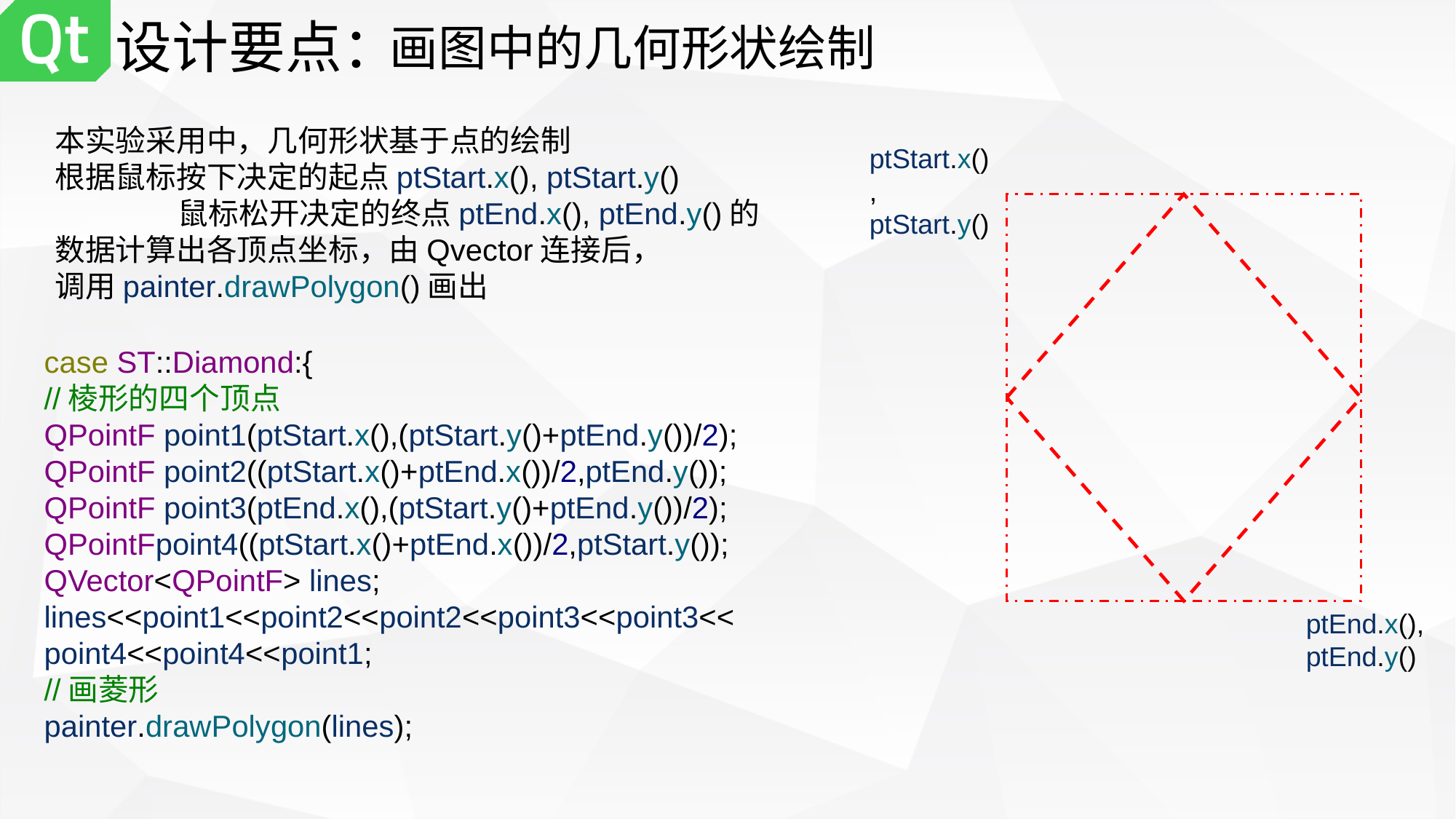

画图中的几何形状绘制
# 设计要点：
本实验采用中，几何形状基于点的绘制
根据鼠标按下决定的起点ptStart.x(), ptStart.y()
	 鼠标松开决定的终点ptEnd.x(), ptEnd.y()的数据计算出各顶点坐标，由Qvector连接后，
调用painter.drawPolygon()画出
ptStart.x(), ptStart.y()

case ST::Diamond:{
//棱形的四个顶点
QPointF point1(ptStart.x(),(ptStart.y()+ptEnd.y())/2);
QPointF point2((ptStart.x()+ptEnd.x())/2,ptEnd.y());
QPointF point3(ptEnd.x(),(ptStart.y()+ptEnd.y())/2);
QPointFpoint4((ptStart.x()+ptEnd.x())/2,ptStart.y());
QVector<QPointF> lines; lines<<point1<<point2<<point2<<point3<<point3<<point4<<point4<<point1;
//画菱形
painter.drawPolygon(lines);
ptEnd.x(),
ptEnd.y()